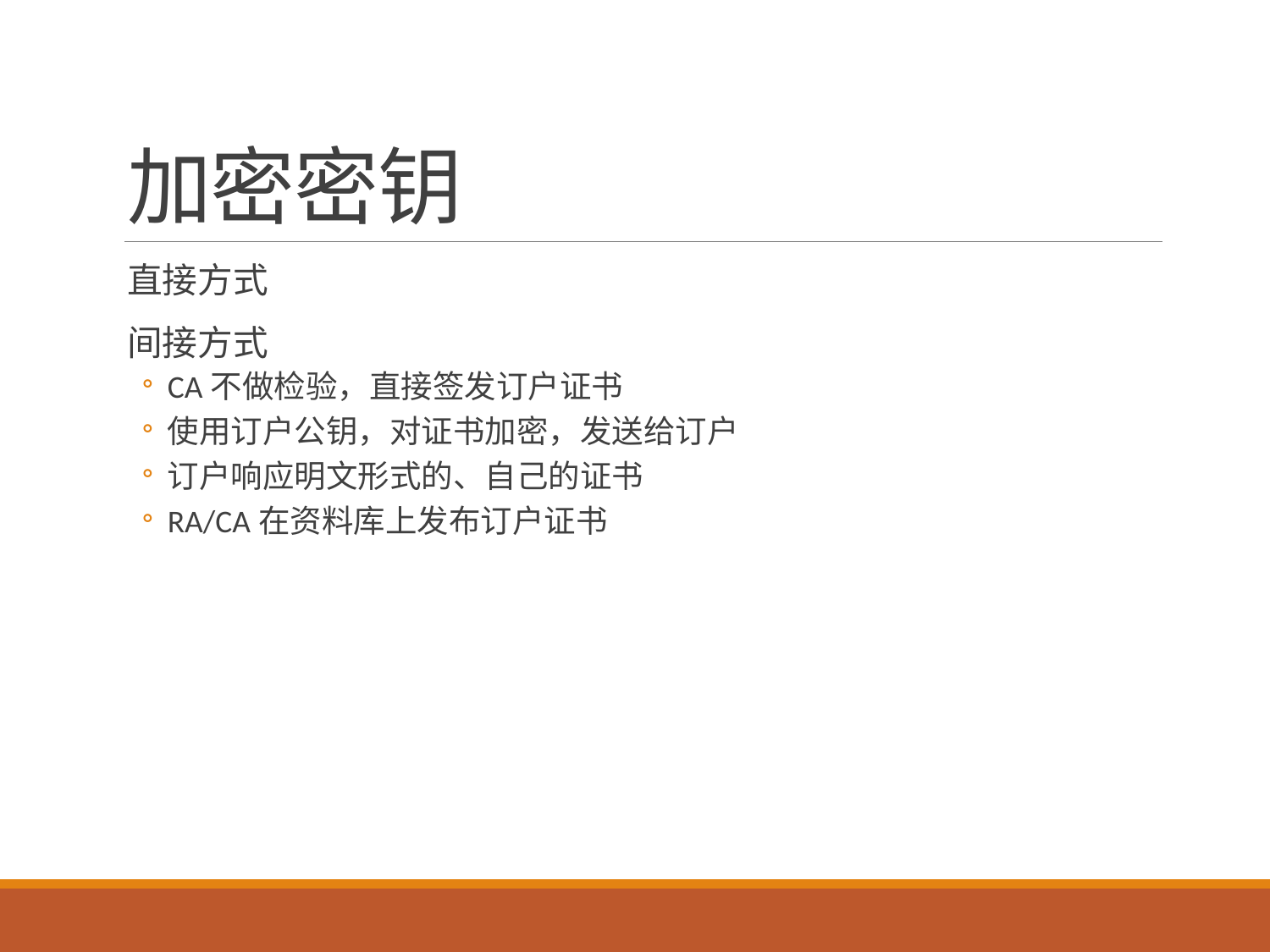

# 加密密钥
直接方式
间接方式
CA不做检验，直接签发订户证书
使用订户公钥，对证书加密，发送给订户
订户响应明文形式的、自己的证书
RA/CA在资料库上发布订户证书
21